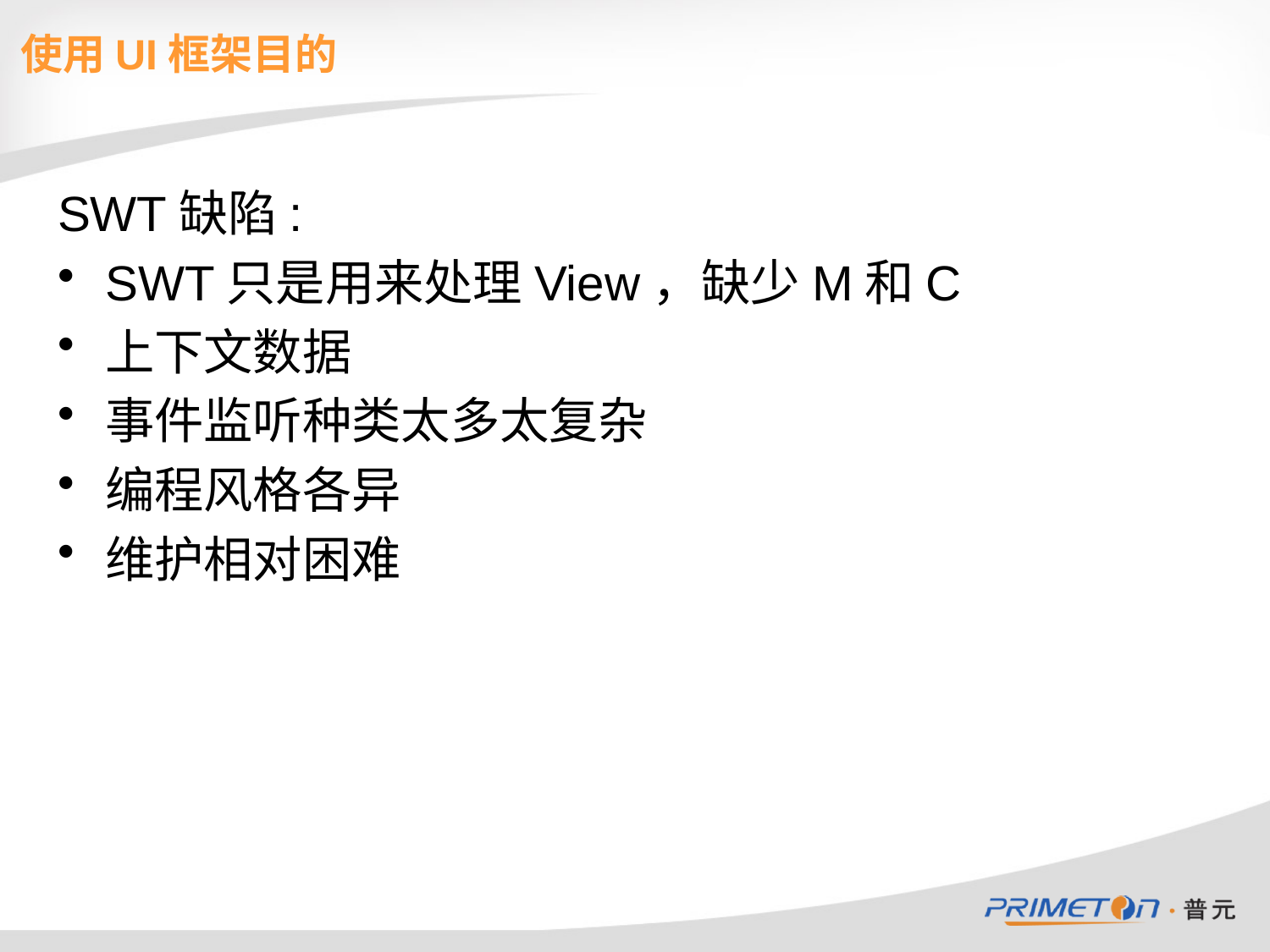

使用UI框架目的
SWT缺陷:
SWT只是用来处理View，缺少M和C
上下文数据
事件监听种类太多太复杂
编程风格各异
维护相对困难